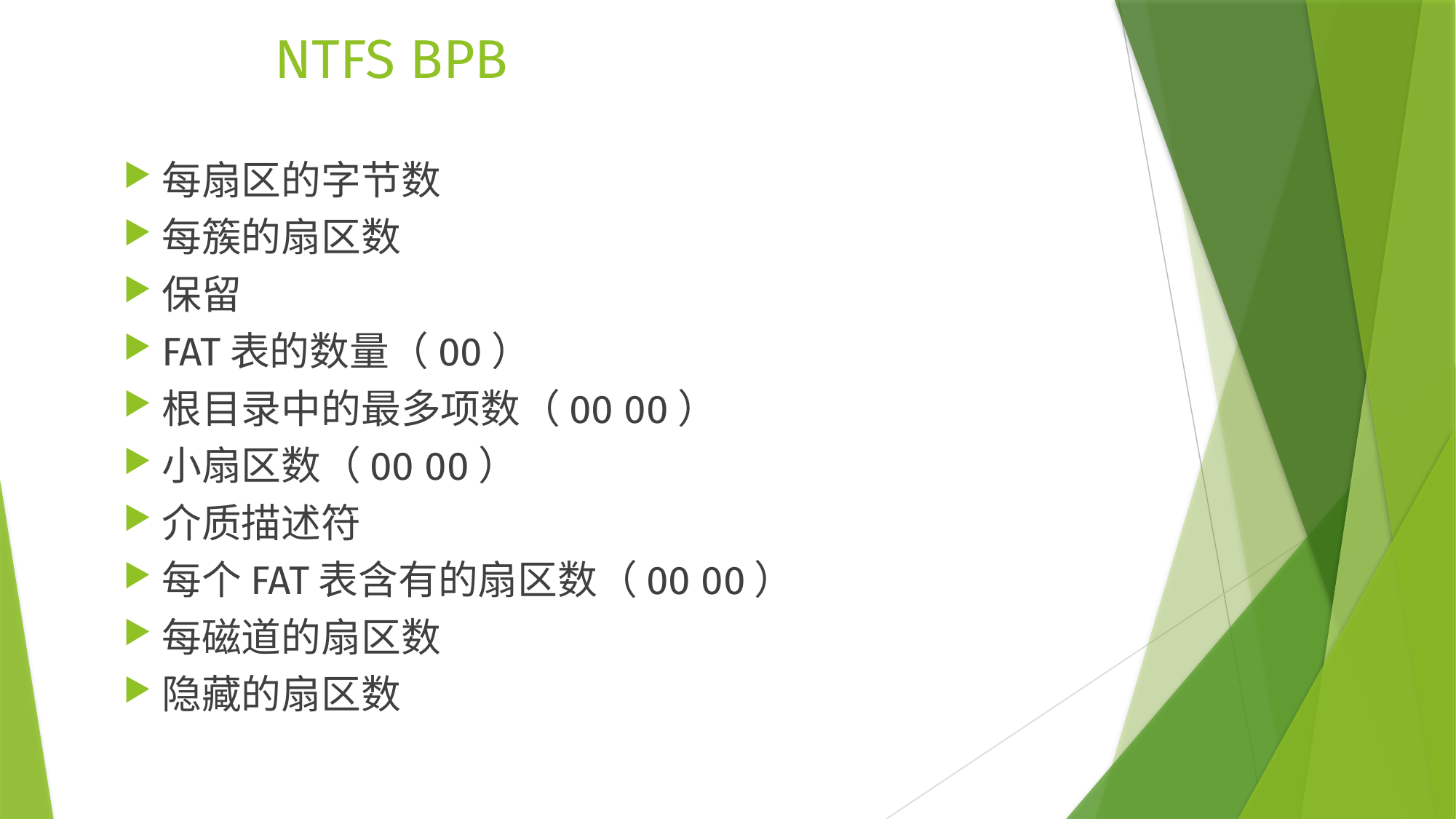

# NTFS BPB
每扇区的字节数
每簇的扇区数
保留
FAT表的数量（00）
根目录中的最多项数（00 00）
小扇区数（00 00）
介质描述符
每个FAT表含有的扇区数（00 00）
每磁道的扇区数
隐藏的扇区数